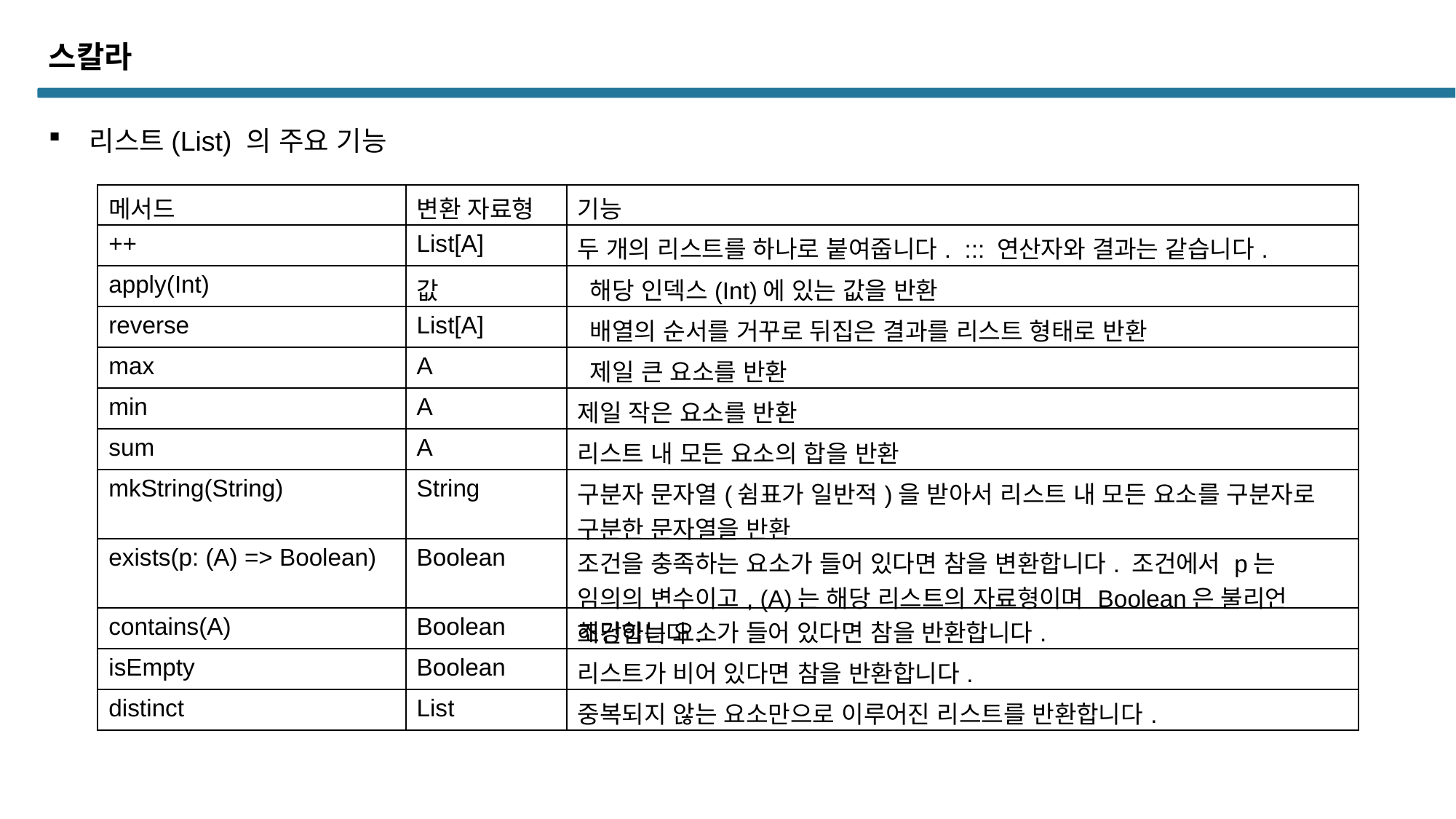

스칼라
리스트(List) 의 주요 기능

| 메서드 | 변환 자료형 | 기능 |
| --- | --- | --- |
| ++ | List[A] | 두 개의 리스트를 하나로 붙여줍니다. ::: 연산자와 결과는 같습니다. |
| apply(Int) | 값 | 해당 인덱스(Int)에 있는 값을 반환 |
| reverse | List[A] | 배열의 순서를 거꾸로 뒤집은 결과를 리스트 형태로 반환 |
| max | A | 제일 큰 요소를 반환 |
| min | A | 제일 작은 요소를 반환 |
| sum | A | 리스트 내 모든 요소의 합을 반환 |
| mkString(String) | String | 구분자 문자열(쉼표가 일반적)을 받아서 리스트 내 모든 요소를 구분자로 구분한 문자열을 반환 |
| exists(p: (A) => Boolean) | Boolean | 조건을 충족하는 요소가 들어 있다면 참을 변환합니다. 조건에서 p는 임의의 변수이고, (A)는 해당 리스트의 자료형이며 Boolean은 불리언 조건입니다. |
| contains(A) | Boolean | 해당하는 요소가 들어 있다면 참을 반환합니다. |
| isEmpty | Boolean | 리스트가 비어 있다면 참을 반환합니다. |
| distinct | List | 중복되지 않는 요소만으로 이루어진 리스트를 반환합니다. |